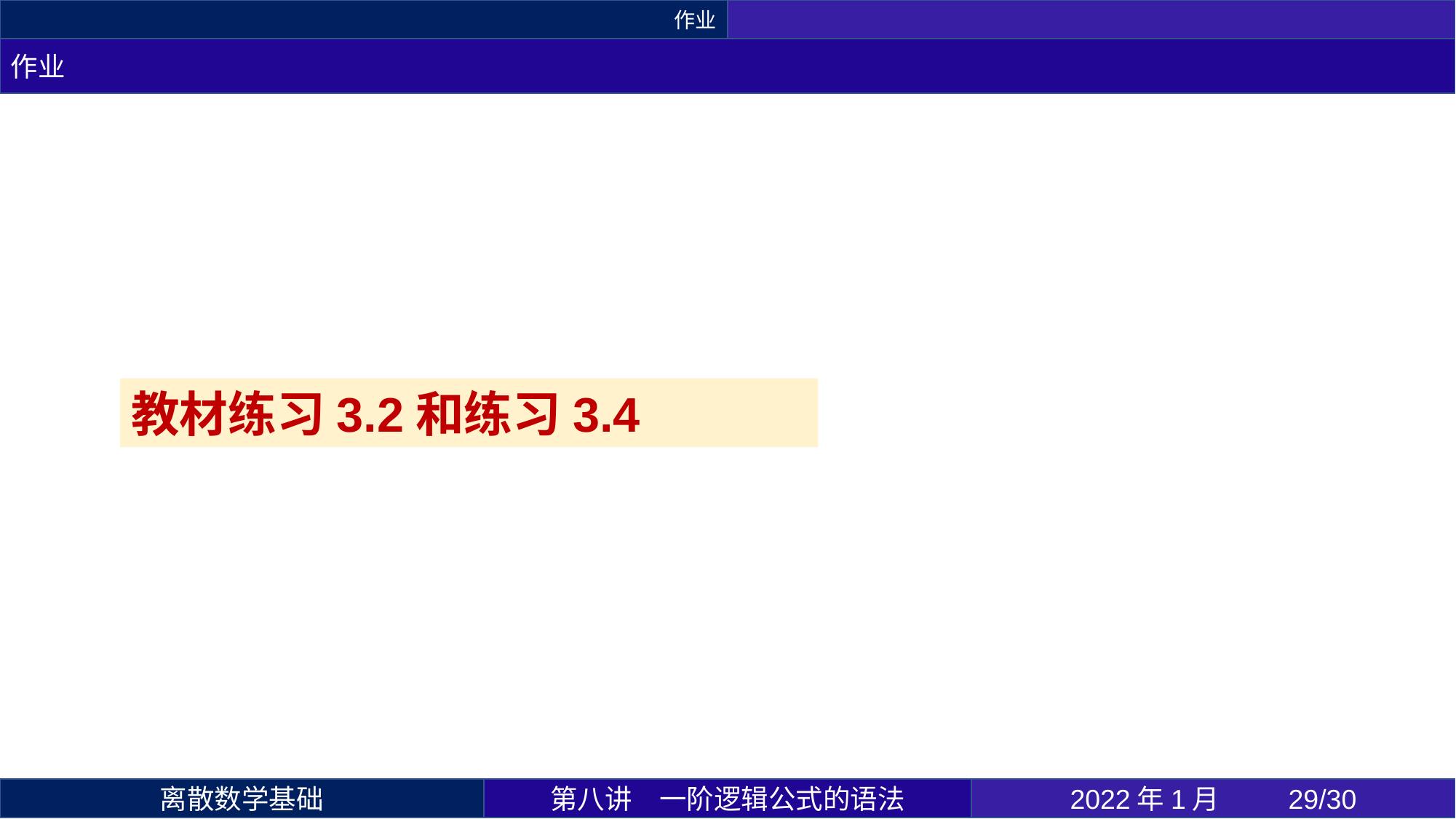

作业
作业
教材练习3.2和练习3.4
第八讲	一阶逻辑公式的语法
2022年1月 	29/30
离散数学基础